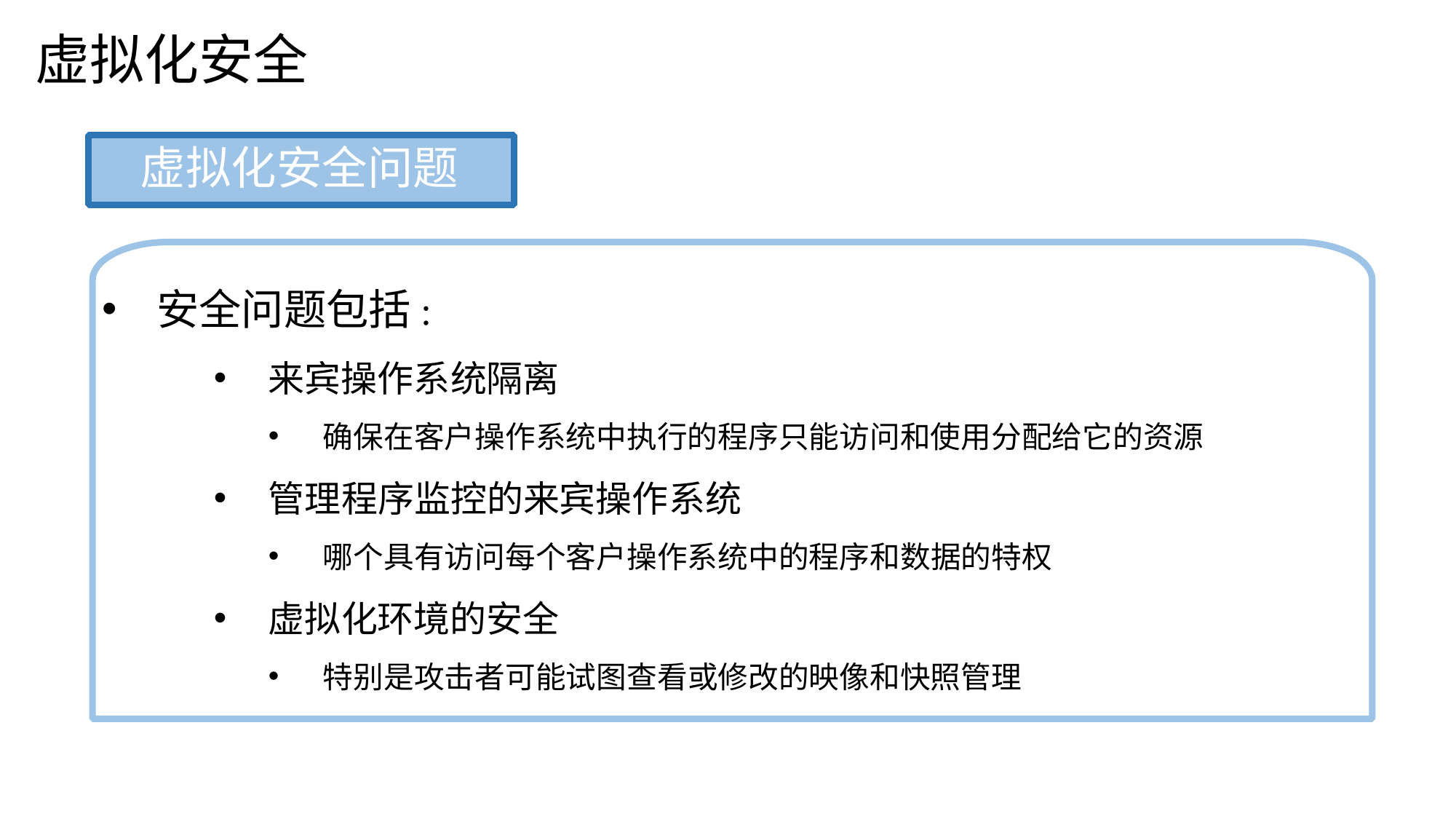

虚拟化安全

虚拟化安全问题
安全问题包括:
来宾操作系统隔离
确保在客户操作系统中执行的程序只能访问和使用分配给它的资源
管理程序监控的来宾操作系统
哪个具有访问每个客户操作系统中的程序和数据的特权
虚拟化环境的安全
特别是攻击者可能试图查看或修改的映像和快照管理